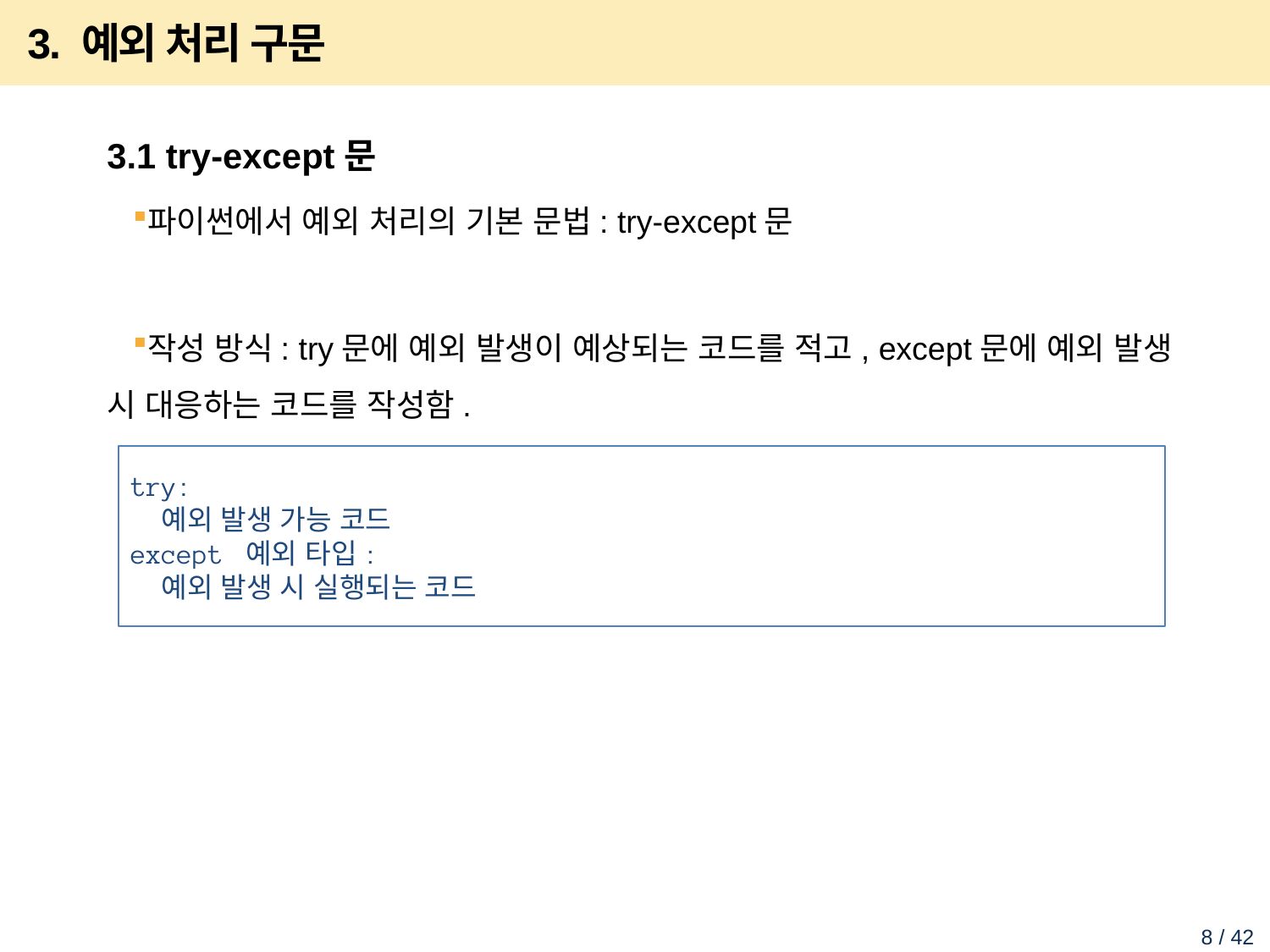

# 3. 예외 처리 구문
3.1 try-except문
파이썬에서 예외 처리의 기본 문법: try-except문

작성 방식: try문에 예외 발생이 예상되는 코드를 적고, except문에 예외 발생 시 대응하는 코드를 작성함.
try:
   예외 발생 가능 코드
except 예외 타입:
   예외 발생 시 실행되는 코드